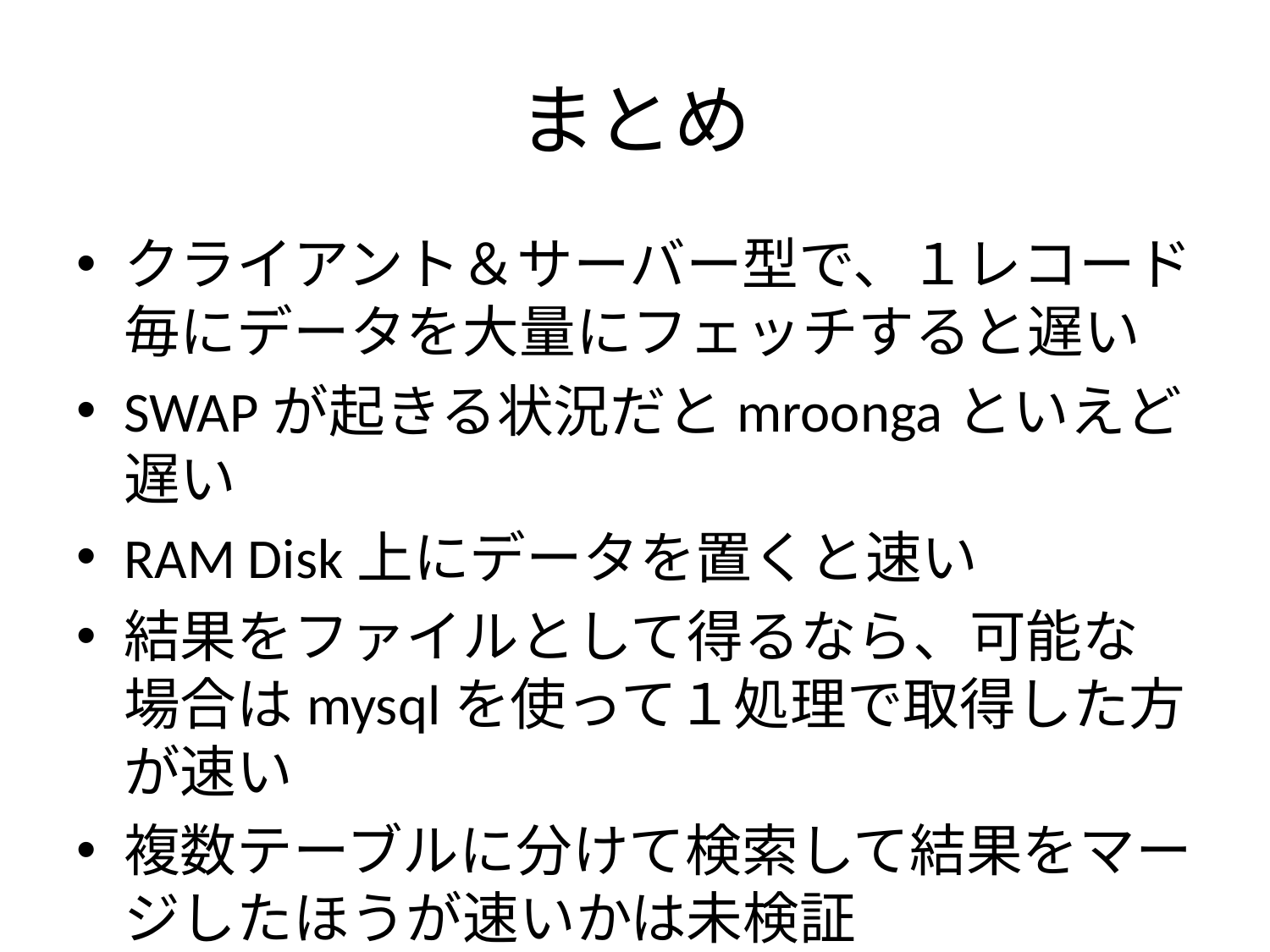

# まとめ
クライアント＆サーバー型で、１レコード毎にデータを大量にフェッチすると遅い
SWAPが起きる状況だとmroongaといえど遅い
RAM Disk上にデータを置くと速い
結果をファイルとして得るなら、可能な場合はmysqlを使って１処理で取得した方が速い
複数テーブルに分けて検索して結果をマージしたほうが速いかは未検証